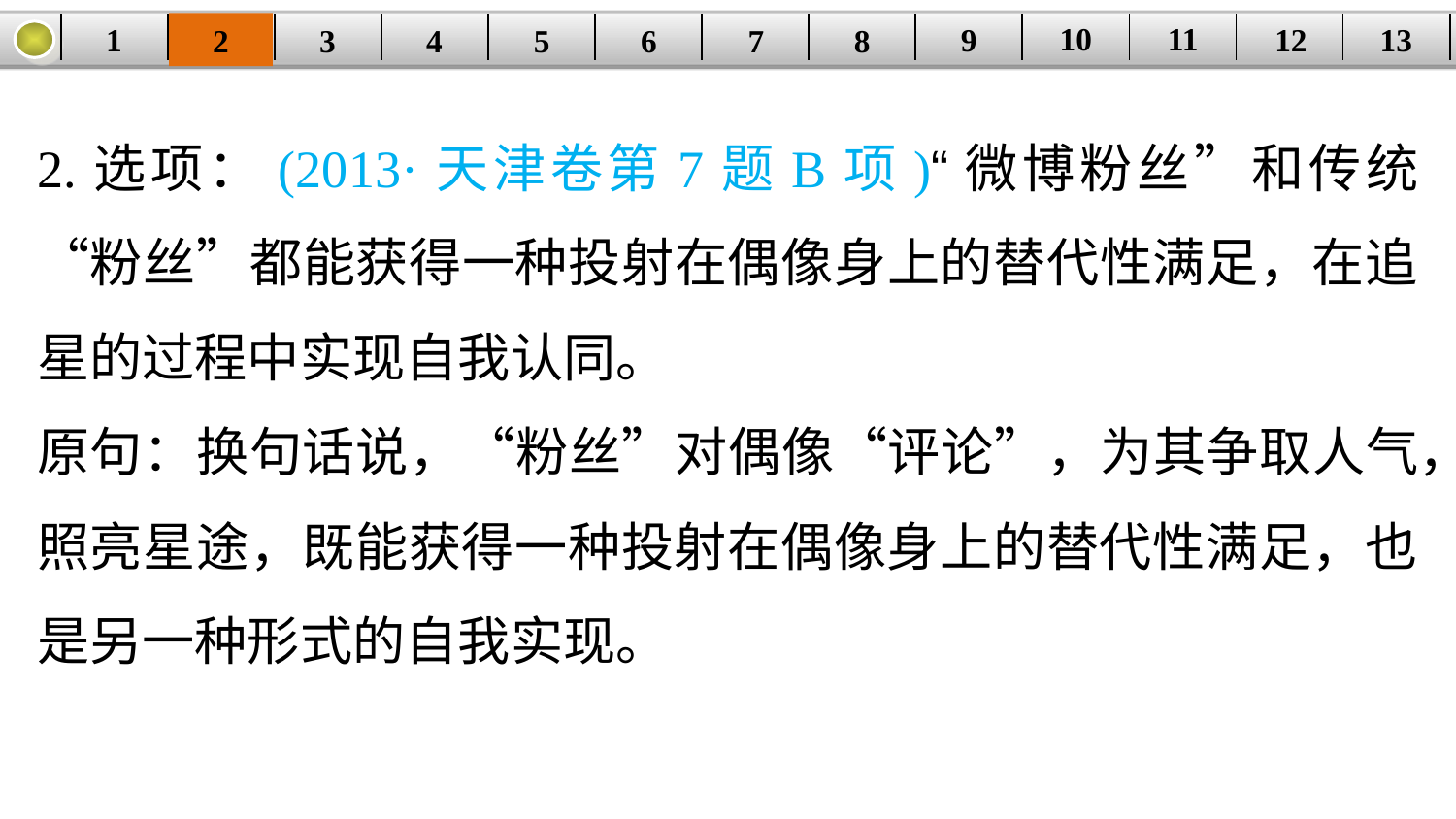

10

11
12
9
13
1
3
4
5
6
8
2
|  |  |  |  |  |  |  |  |  |  |  |  |  |
| --- | --- | --- | --- | --- | --- | --- | --- | --- | --- | --- | --- | --- |
7

2.选项：(2013·天津卷第7题B项)“微博粉丝”和传统“粉丝”都能获得一种投射在偶像身上的替代性满足，在追星的过程中实现自我认同。
原句：换句话说，“粉丝”对偶像“评论”，为其争取人气，照亮星途，既能获得一种投射在偶像身上的替代性满足，也是另一种形式的自我实现。